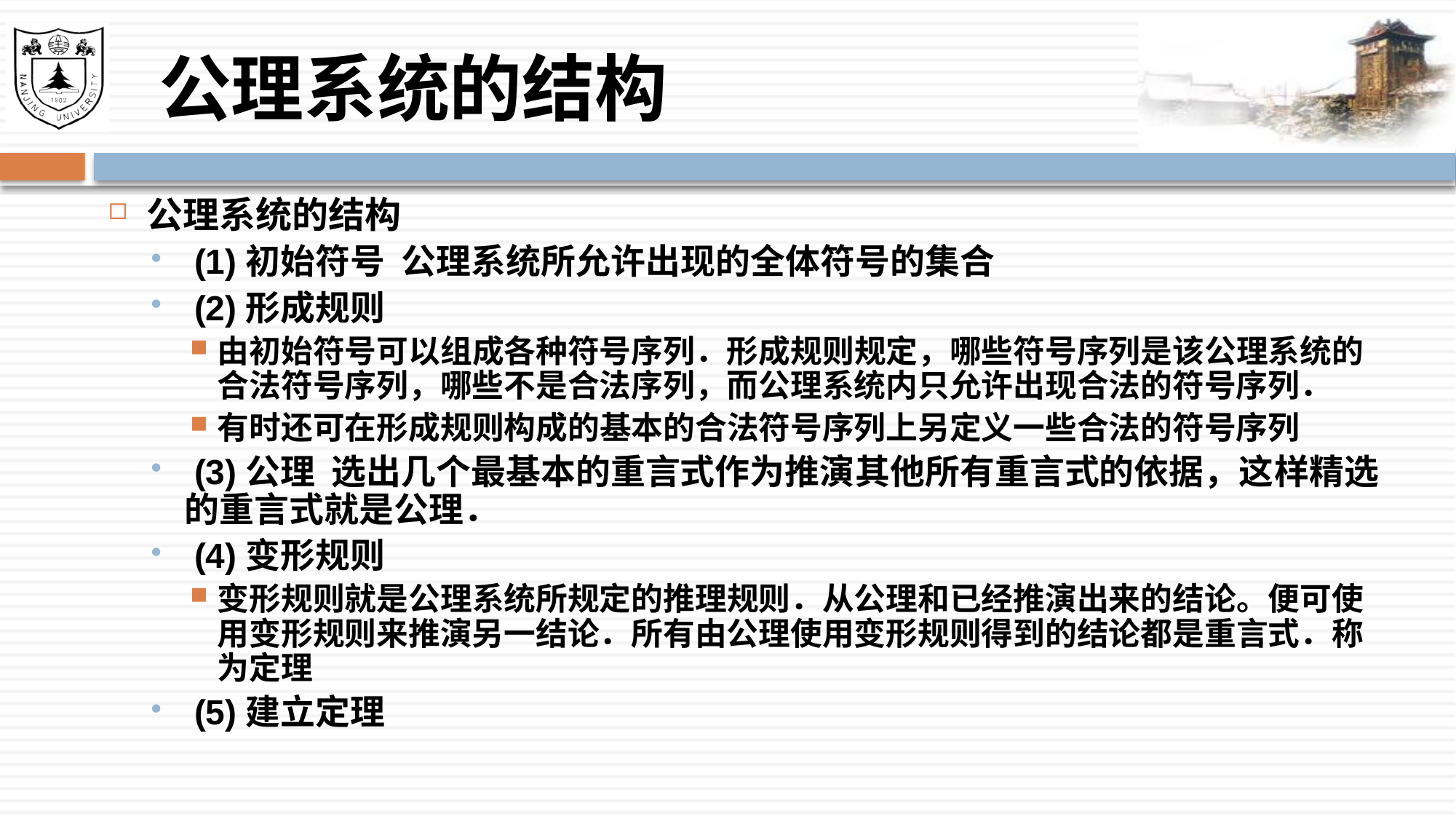

# 公理系统的结构
公理系统的结构
 (1)初始符号  公理系统所允许出现的全体符号的集合
 (2)形成规则
由初始符号可以组成各种符号序列．形成规则规定，哪些符号序列是该公理系统的合法符号序列，哪些不是合法序列，而公理系统内只允许出现合法的符号序列．
有时还可在形成规则构成的基本的合法符号序列上另定义一些合法的符号序列
 (3)公理  选出几个最基本的重言式作为推演其他所有重言式的依据，这样精选的重言式就是公理．
 (4)变形规则
变形规则就是公理系统所规定的推理规则．从公理和已经推演出来的结论。便可使用变形规则来推演另一结论．所有由公理使用变形规则得到的结论都是重言式．称为定理
 (5)建立定理